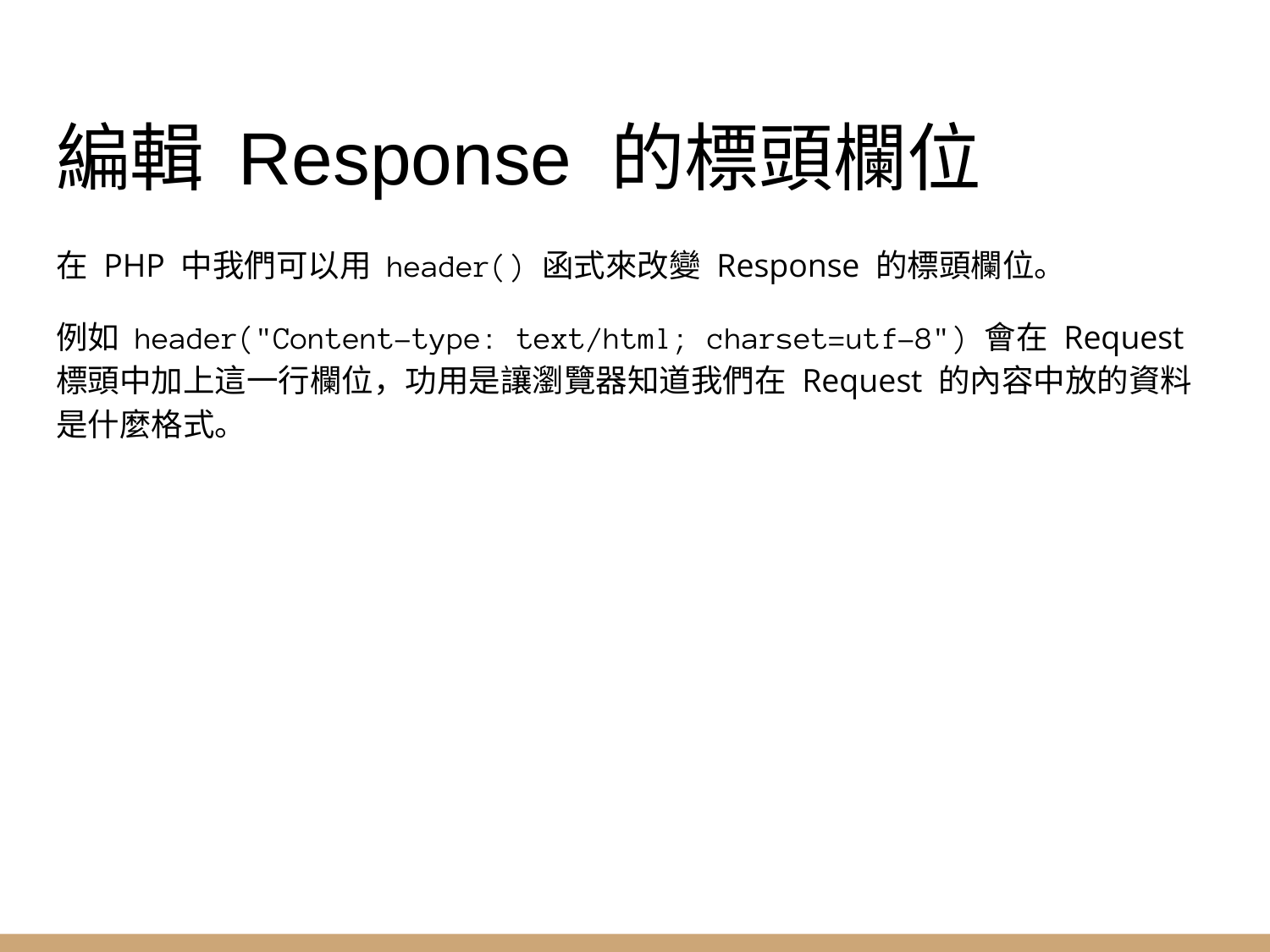

# 編輯 Response 的標頭欄位
在 PHP 中我們可以用 header() 函式來改變 Response 的標頭欄位。
例如 header("Content-type: text/html; charset=utf-8") 會在 Request 標頭中加上這一行欄位，功用是讓瀏覽器知道我們在 Request 的內容中放的資料是什麼格式。